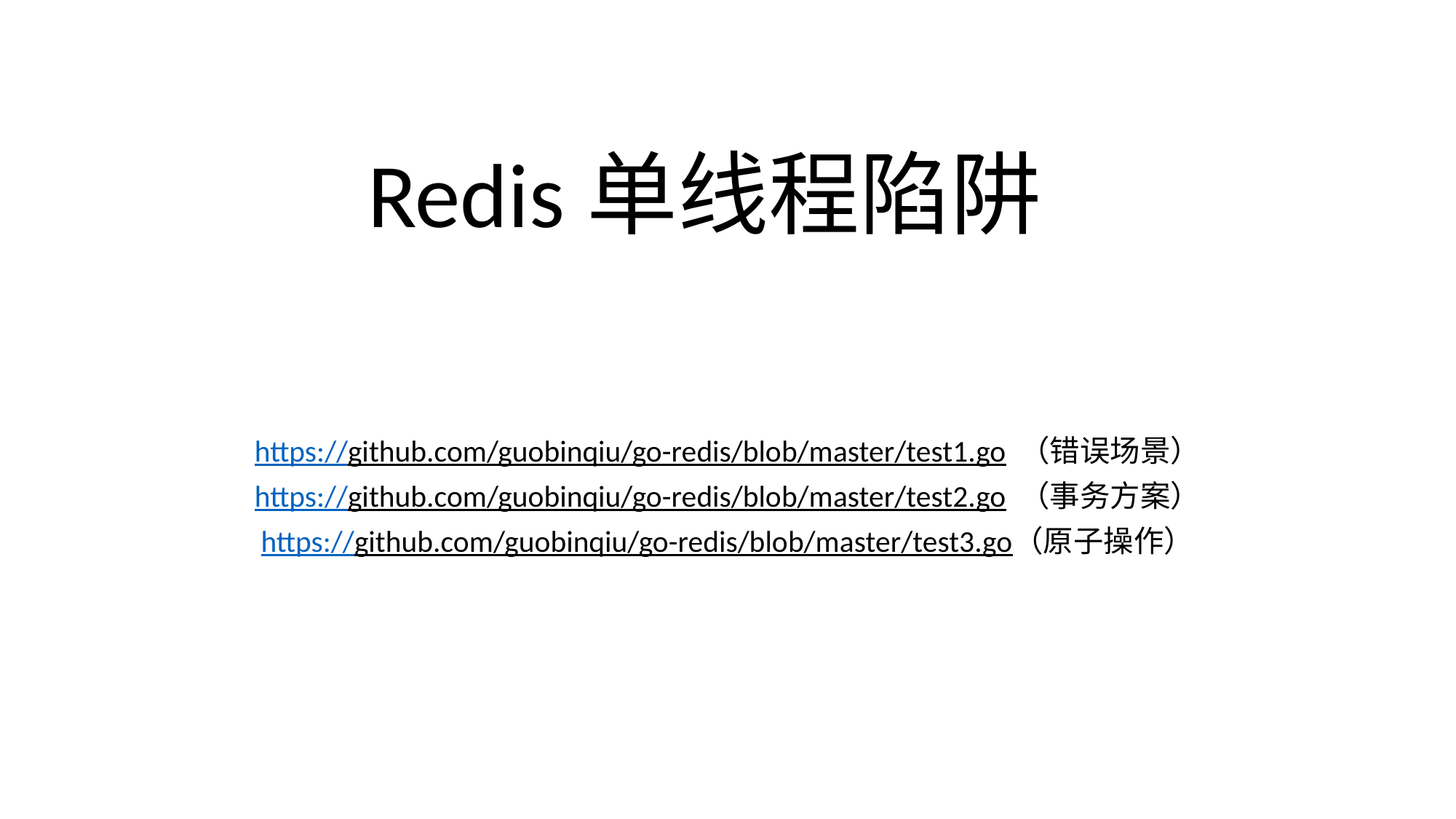

# Redis单线程陷阱
https://github.com/guobinqiu/go-redis/blob/master/test1.go （错误场景）
https://github.com/guobinqiu/go-redis/blob/master/test2.go （事务方案）
https://github.com/guobinqiu/go-redis/blob/master/test3.go（原子操作）